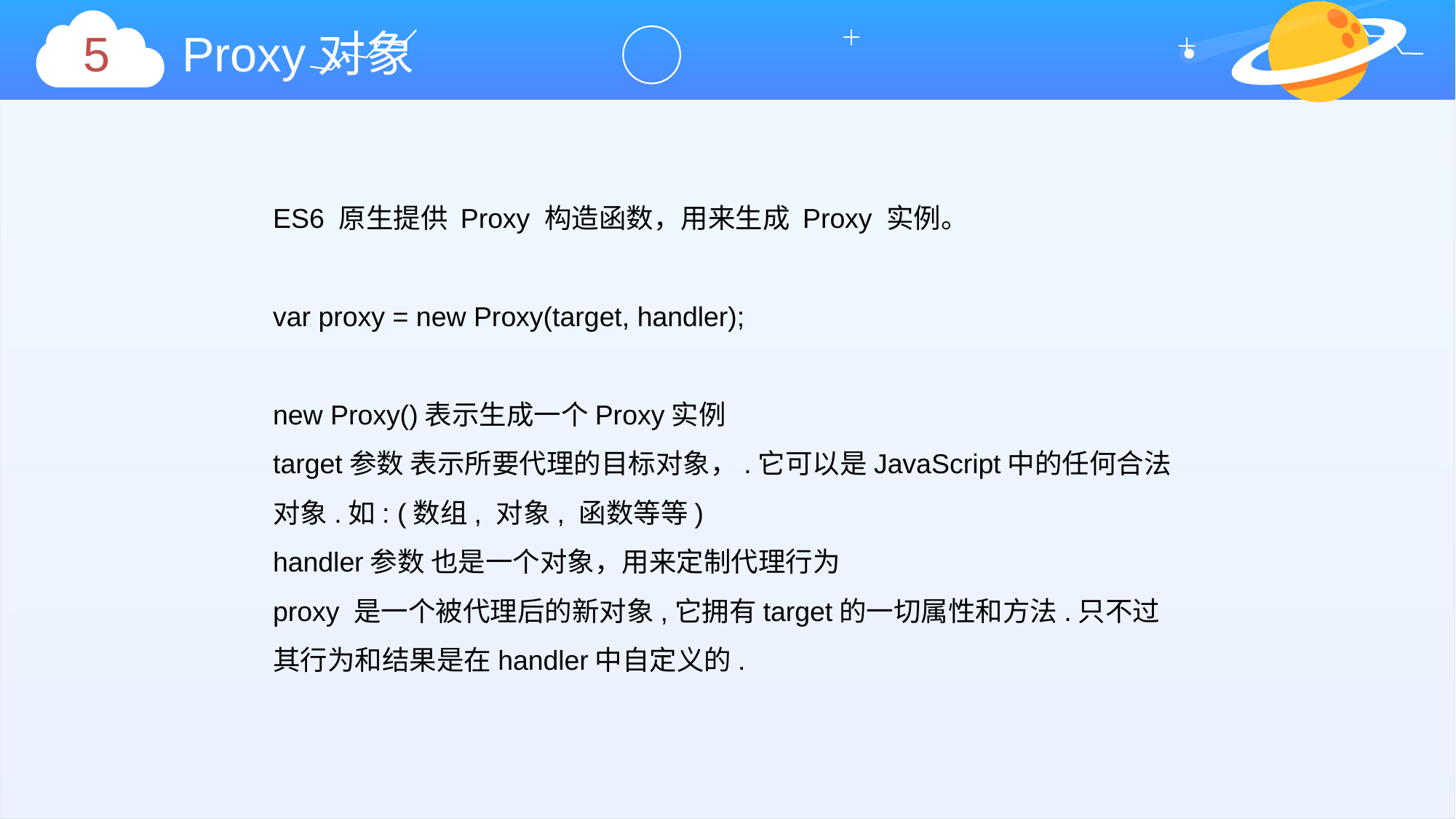

5
Proxy对象
ES6 原生提供 Proxy 构造函数，用来生成 Proxy 实例。

var proxy = new Proxy(target, handler);

new Proxy()表示生成一个Proxy实例
target参数 表示所要代理的目标对象，.它可以是JavaScript中的任何合法对象.如: (数组, 对象, 函数等等)
handler参数 也是一个对象，用来定制代理行为
proxy 是一个被代理后的新对象,它拥有target的一切属性和方法.只不过其行为和结果是在handler中自定义的.